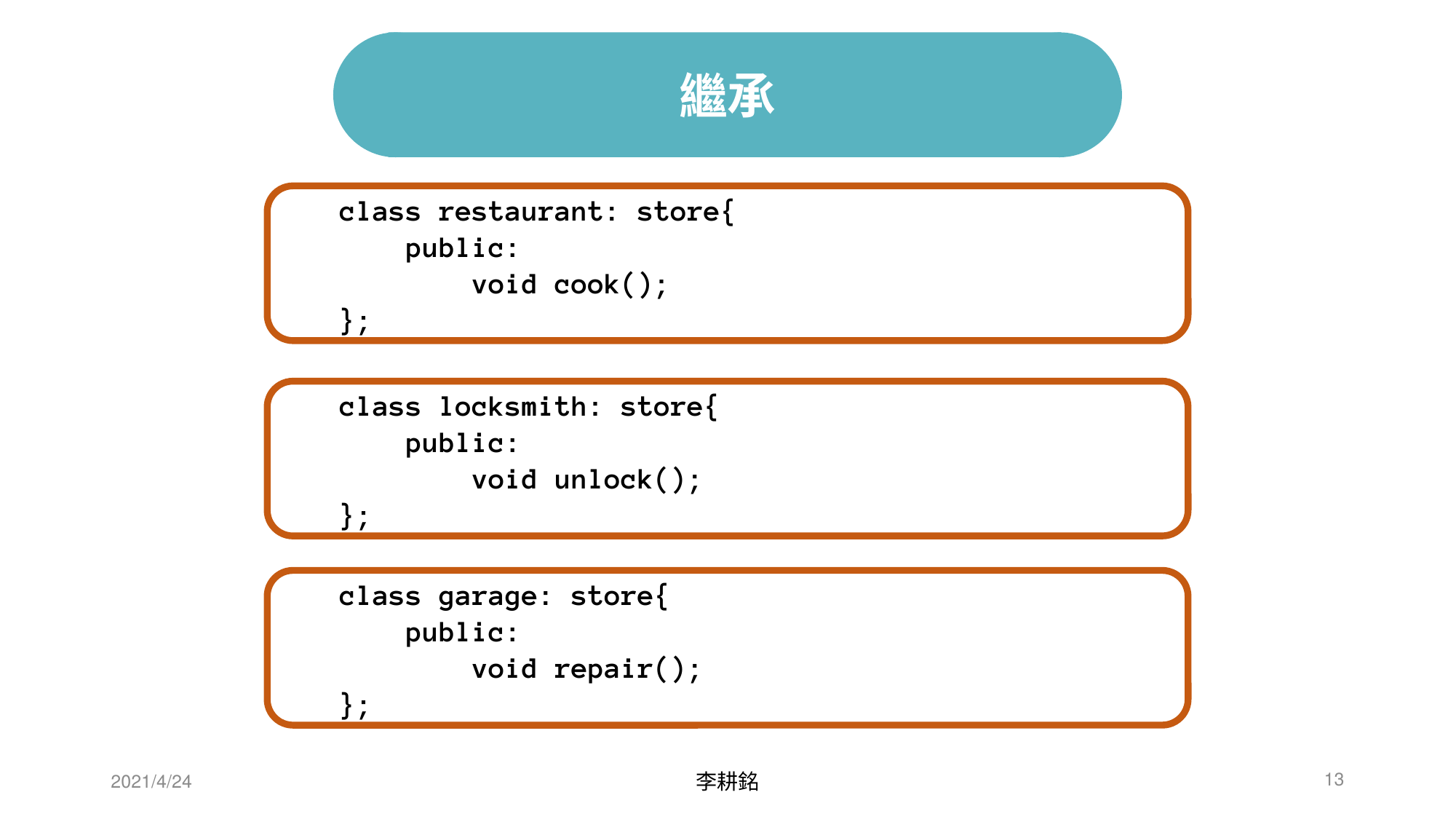

# 繼承
class restaurant: store{
    public:
        void cook();
};
class locksmith: store{
    public:
        void unlock();
};
class garage: store{
    public:
        void repair();
};
2021/4/24
李耕銘
13